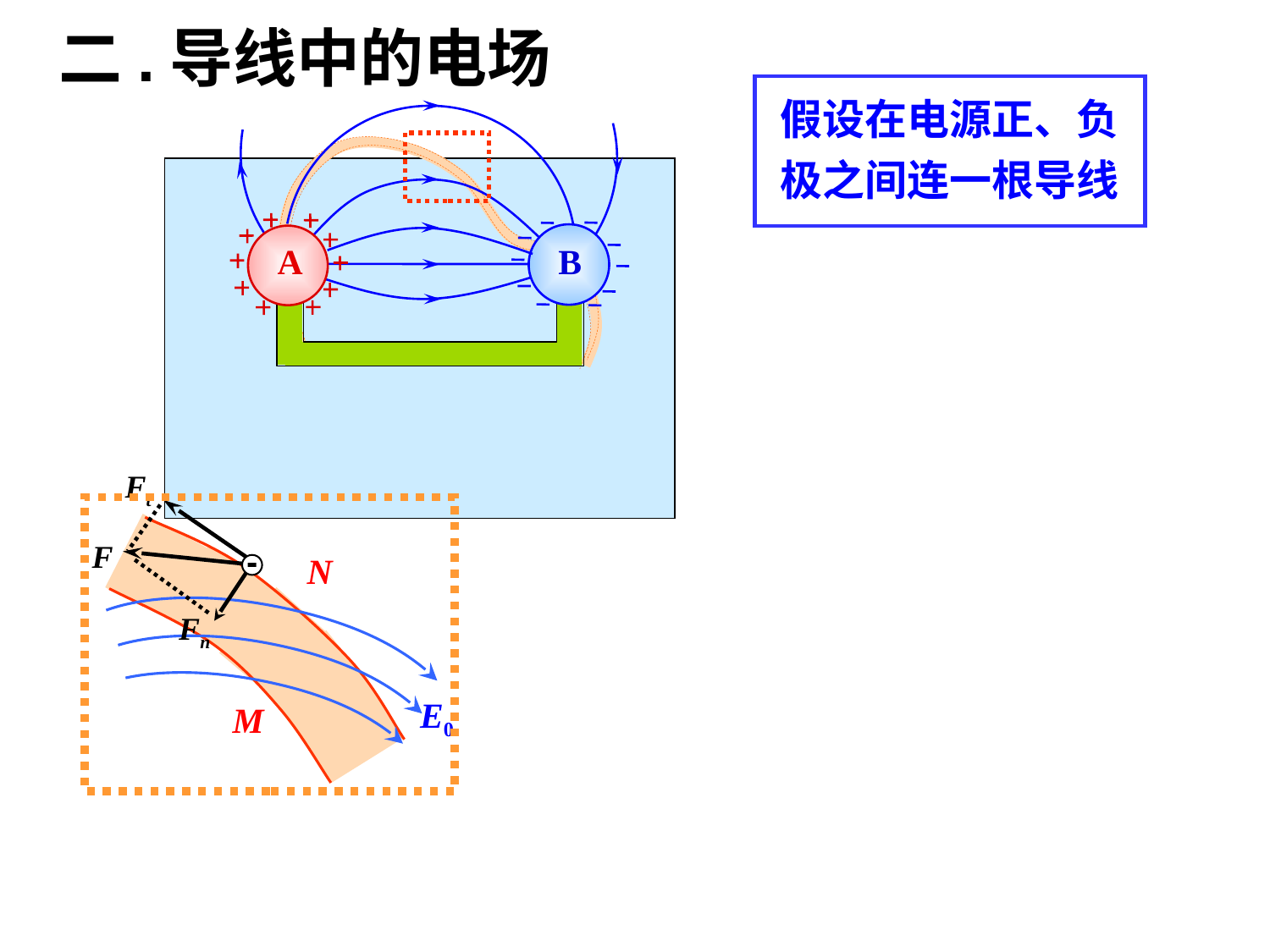

二.导线中的电场
假设在电源正、负极之间连一根导线

B

A

Ft

Fn

N

E0

M
F